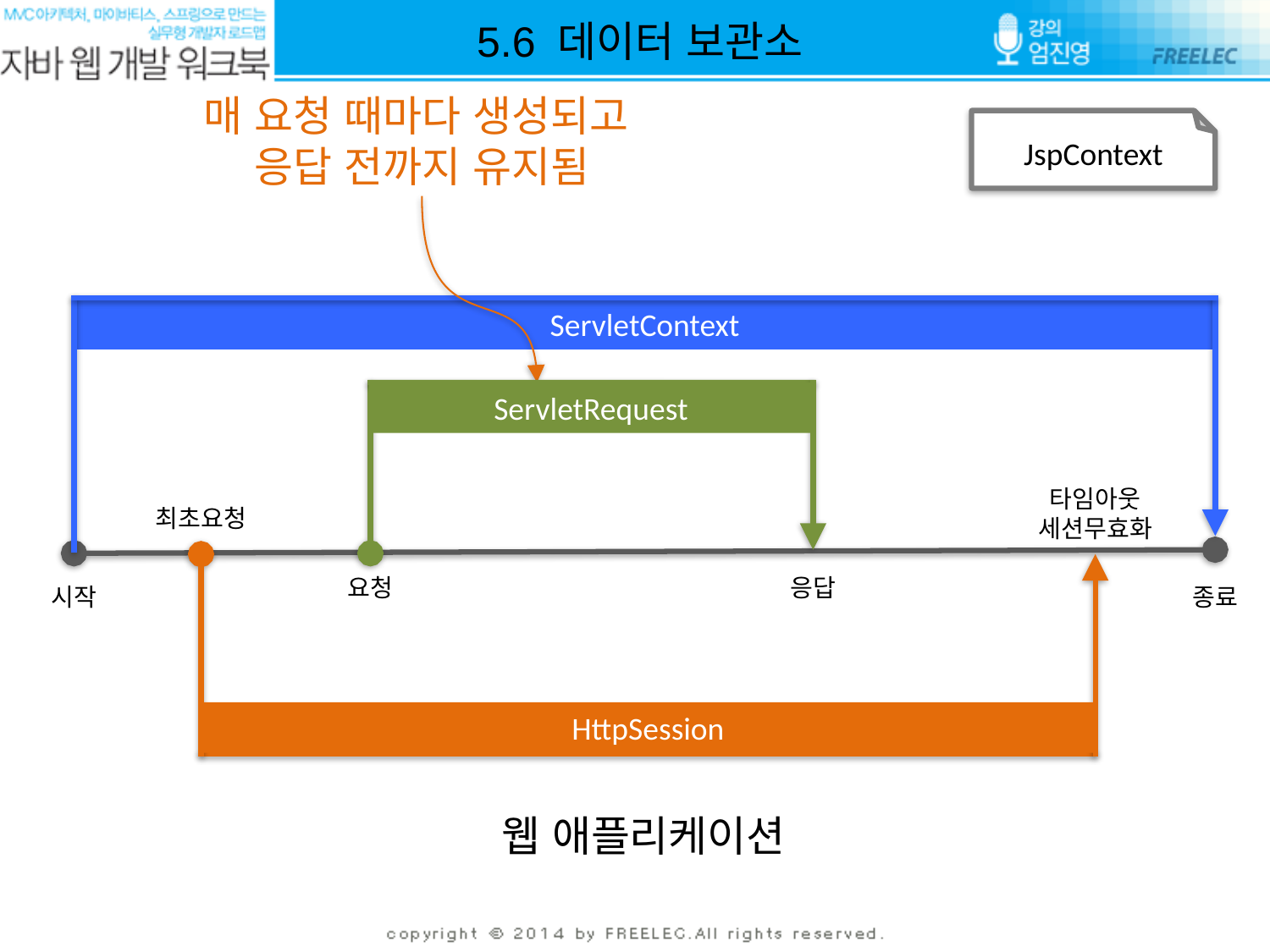

5.6 데이터 보관소
매 요청 때마다 생성되고
응답 전까지 유지됨

JspContext
ServletContext
ServletRequest
타임아웃
세션무효화
최초요청
요청
응답
종료
시작
HttpSession
웹 애플리케이션